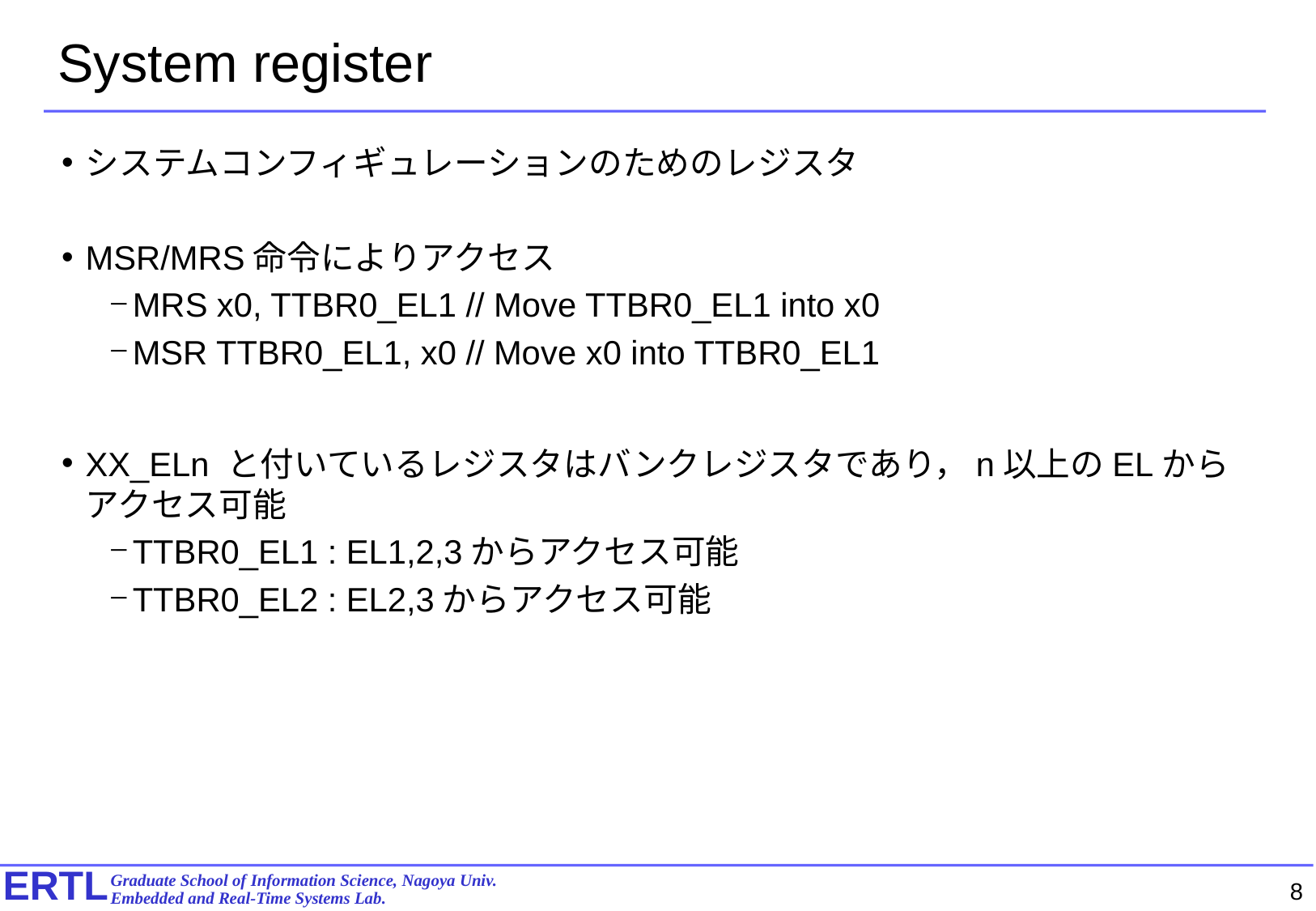

# System register
システムコンフィギュレーションのためのレジスタ

MSR/MRS命令によりアクセス
MRS x0, TTBR0_EL1 // Move TTBR0_EL1 into x0
MSR TTBR0_EL1, x0 // Move x0 into TTBR0_EL1

XX_ELn と付いているレジスタはバンクレジスタであり，n以上のELからアクセス可能
TTBR0_EL1 : EL1,2,3からアクセス可能
TTBR0_EL2 : EL2,3からアクセス可能
8